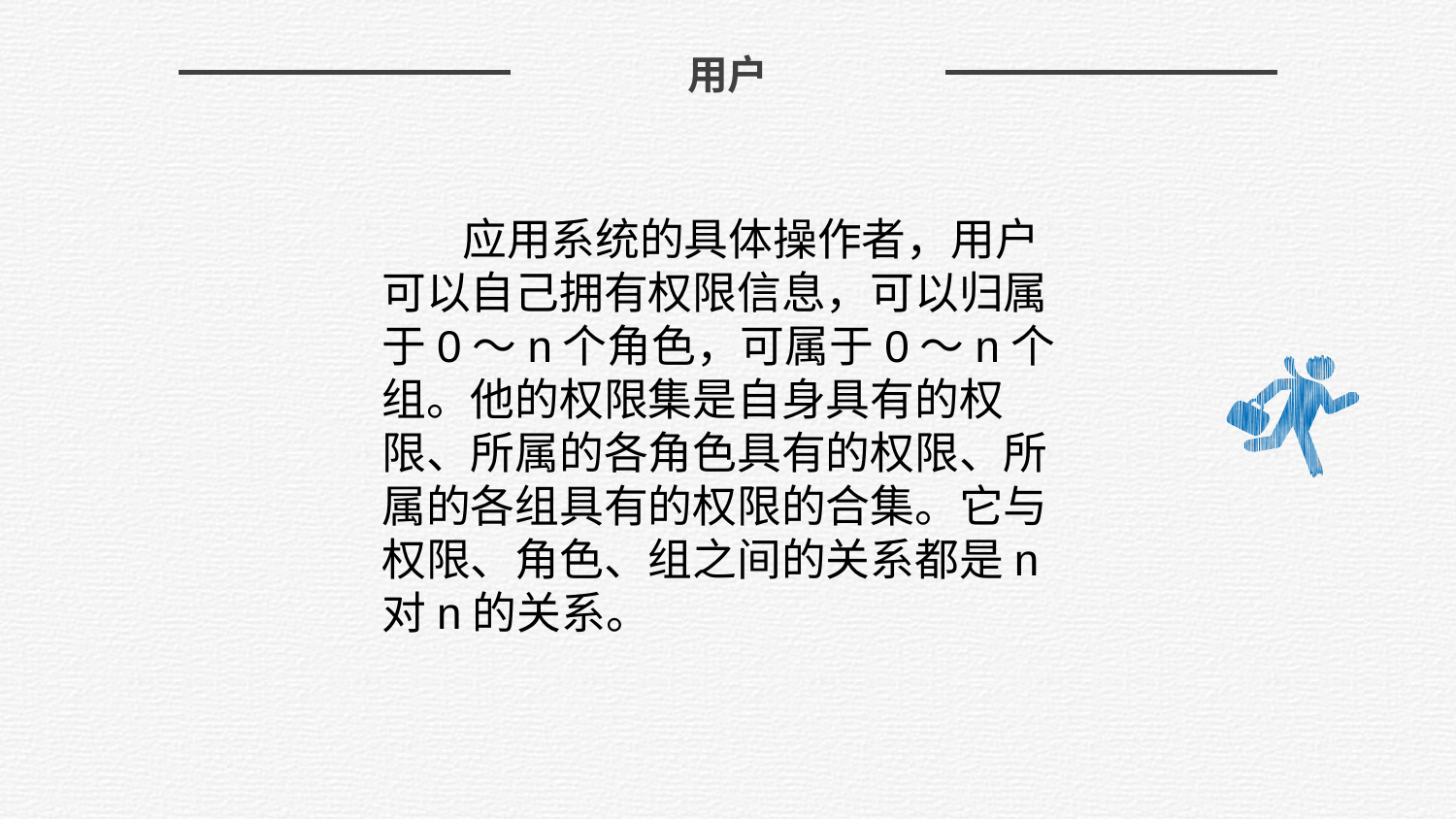

用户
       应用系统的具体操作者，用户可以自己拥有权限信息，可以归属于0～n个角色，可属于0～n个组。他的权限集是自身具有的权限、所属的各角色具有的权限、所属的各组具有的权限的合集。它与权限、角色、组之间的关系都是n对n的关系。